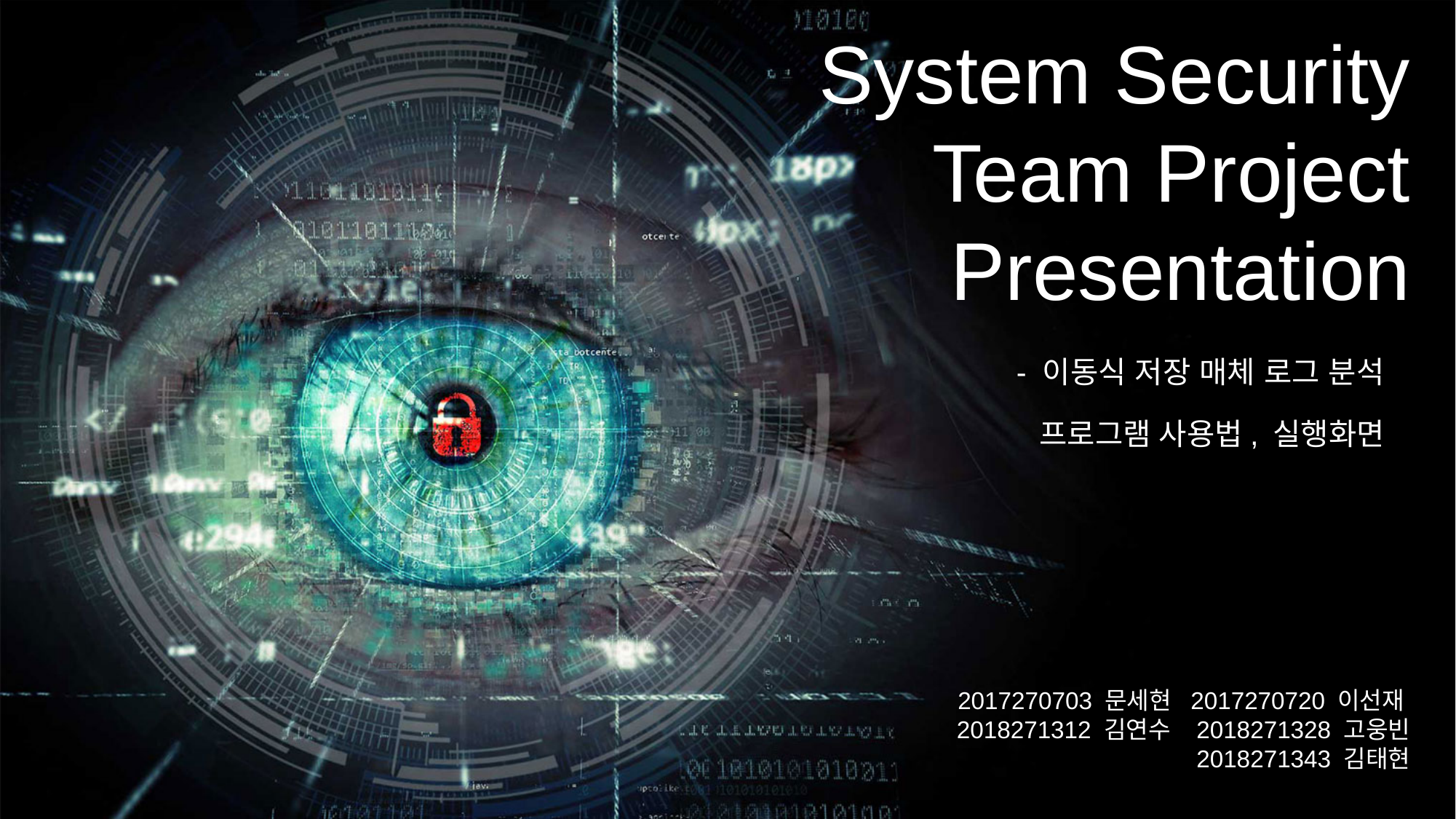

System Security
Team Project
Presentation
- 이동식 저장 매체 로그 분석
프로그램 사용법, 실행화면
2017270703 문세현  2017270720 이선재2018271312 김연수   2018271328 고웅빈
                                  2018271343 김태현